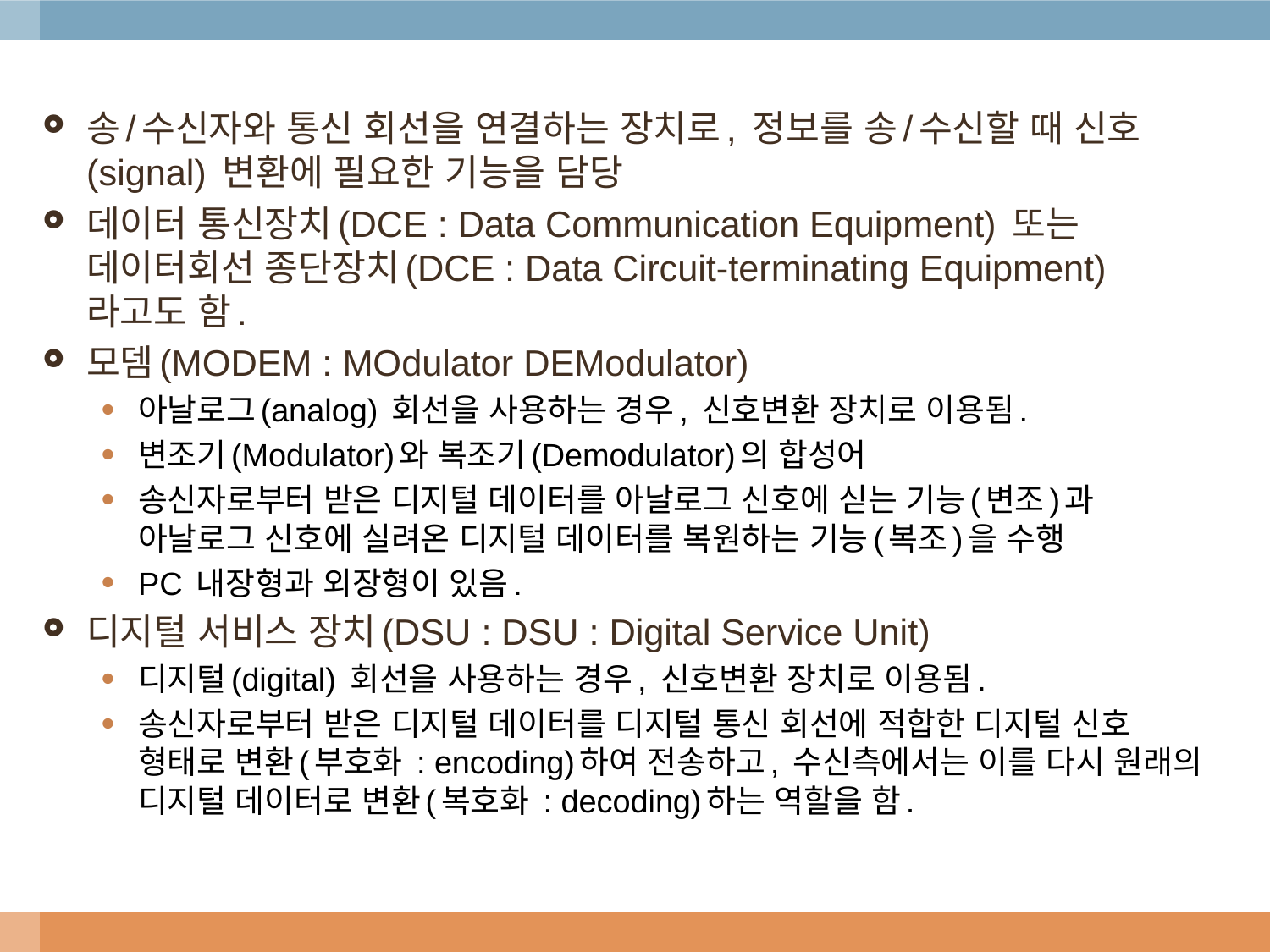

송/수신자와 통신 회선을 연결하는 장치로, 정보를 송/수신할 때 신호(signal) 변환에 필요한 기능을 담당
데이터 통신장치(DCE : Data Communication Equipment) 또는 데이터회선 종단장치(DCE : Data Circuit-terminating Equipment)라고도 함.
모뎀(MODEM : MOdulator DEModulator)
아날로그(analog) 회선을 사용하는 경우, 신호변환 장치로 이용됨.
변조기(Modulator)와 복조기(Demodulator)의 합성어
송신자로부터 받은 디지털 데이터를 아날로그 신호에 싣는 기능(변조)과 아날로그 신호에 실려온 디지털 데이터를 복원하는 기능(복조)을 수행
PC 내장형과 외장형이 있음.
디지털 서비스 장치(DSU : DSU : Digital Service Unit)
디지털(digital) 회선을 사용하는 경우, 신호변환 장치로 이용됨.
송신자로부터 받은 디지털 데이터를 디지털 통신 회선에 적합한 디지털 신호 형태로 변환(부호화 : encoding)하여 전송하고, 수신측에서는 이를 다시 원래의 디지털 데이터로 변환(복호화 : decoding)하는 역할을 함.